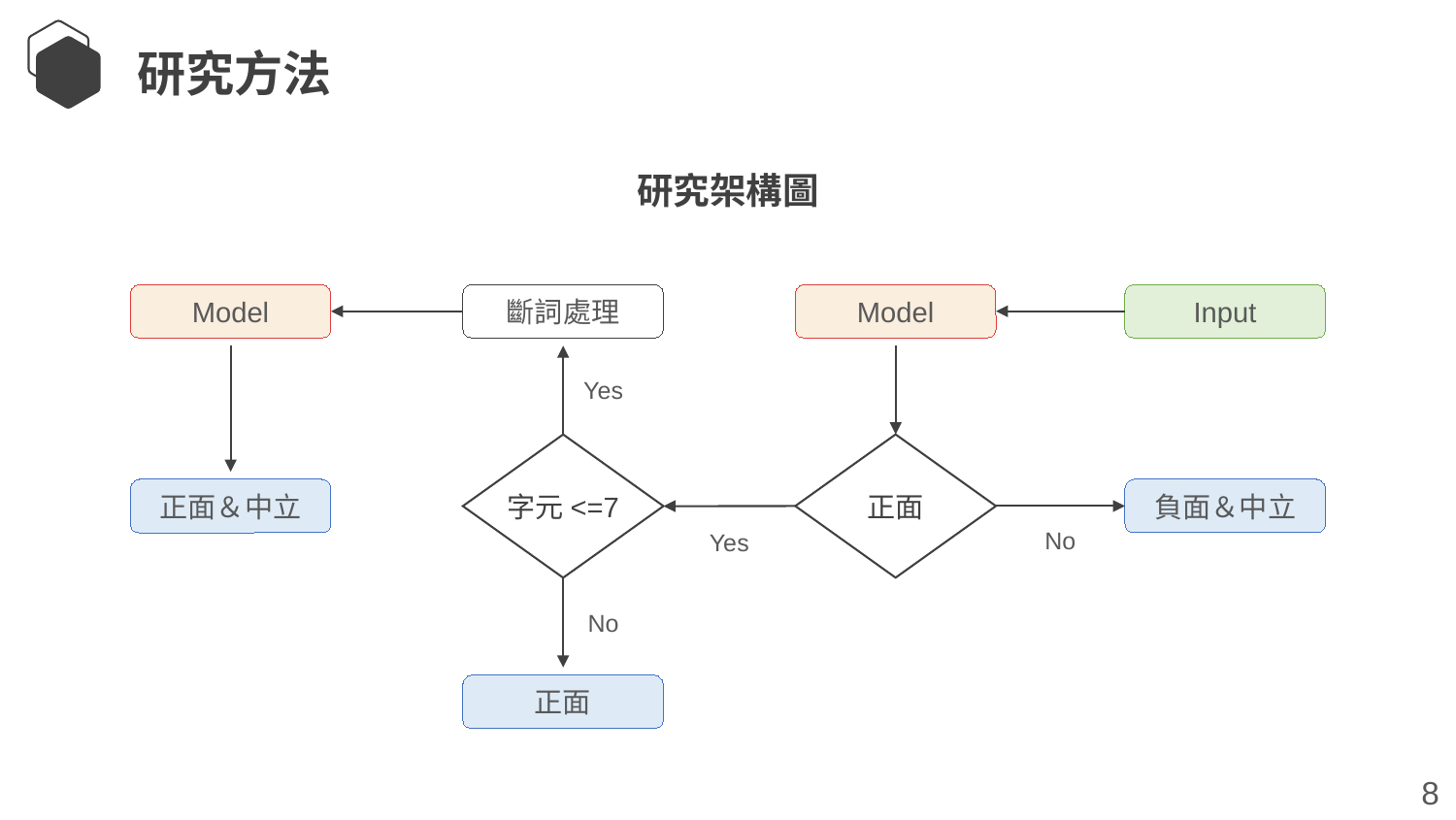

研究方法
研究架構圖
Model
斷詞處理
Model
Input
正面
字元<=7
負面＆中立
正面＆中立
正面
Yes
No
Yes
No
8